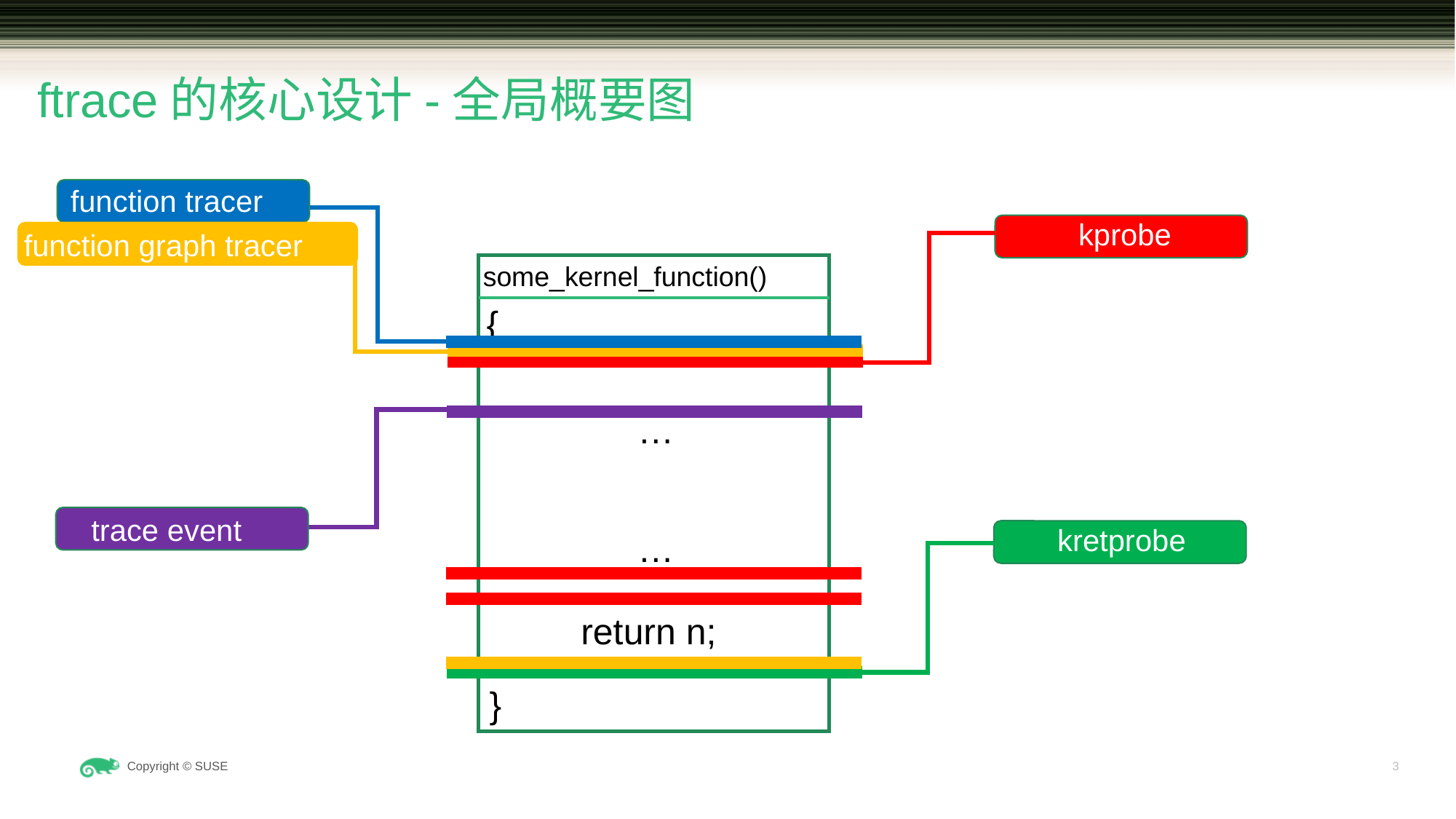

# ftrace的核心设计-全局概要图
function tracer

kprobe

function graph tracer

some_kernel_function()

{
…
trace event

kretprobe
…

return n;
}
3